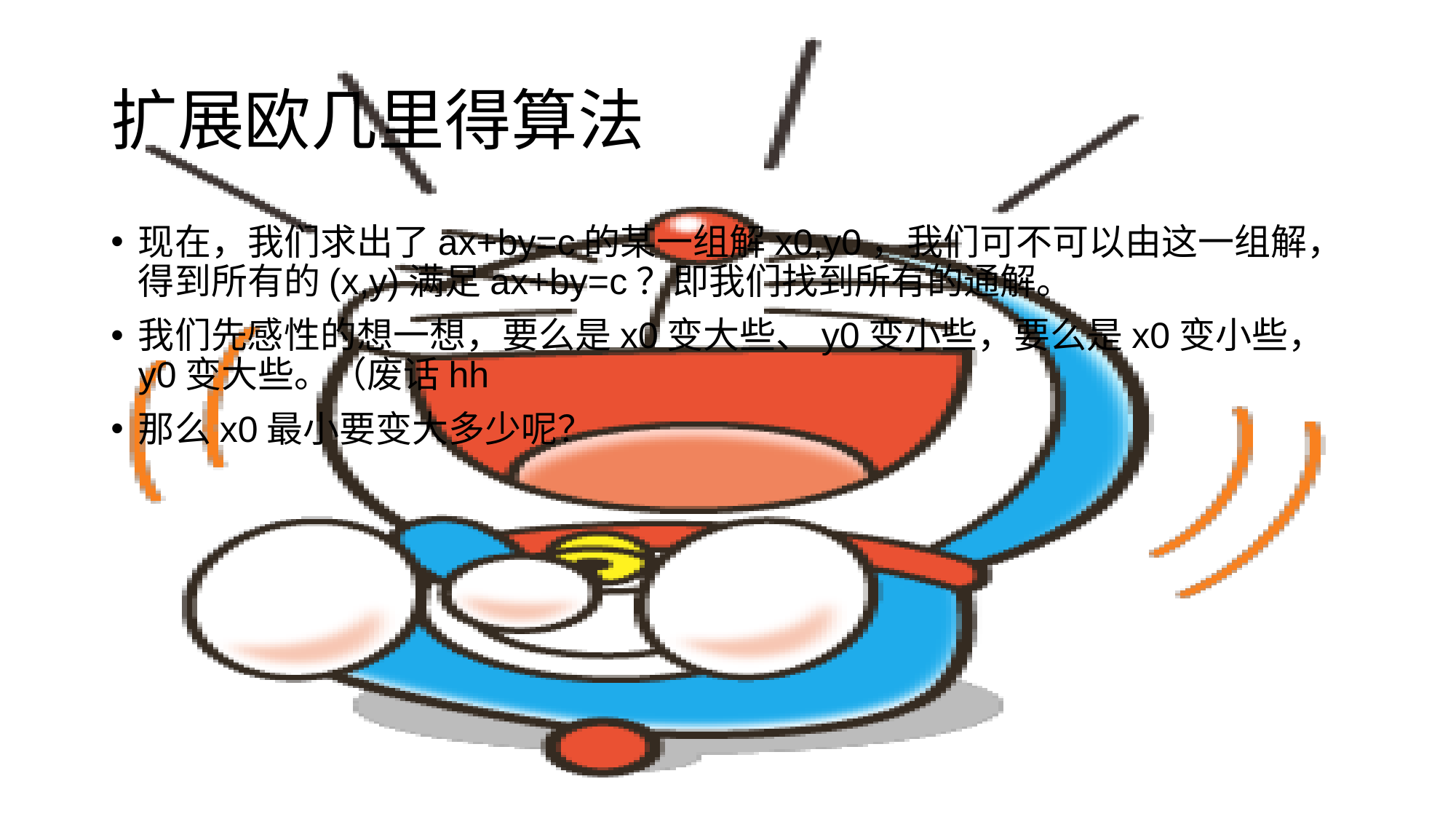

# 扩展欧几里得算法
现在，我们求出了ax+by=c的某一组解x0,y0，我们可不可以由这一组解，得到所有的(x,y)满足ax+by=c？即我们找到所有的通解。
我们先感性的想一想，要么是x0变大些、y0变小些，要么是x0变小些，y0变大些。（废话hh
那么x0最小要变大多少呢？